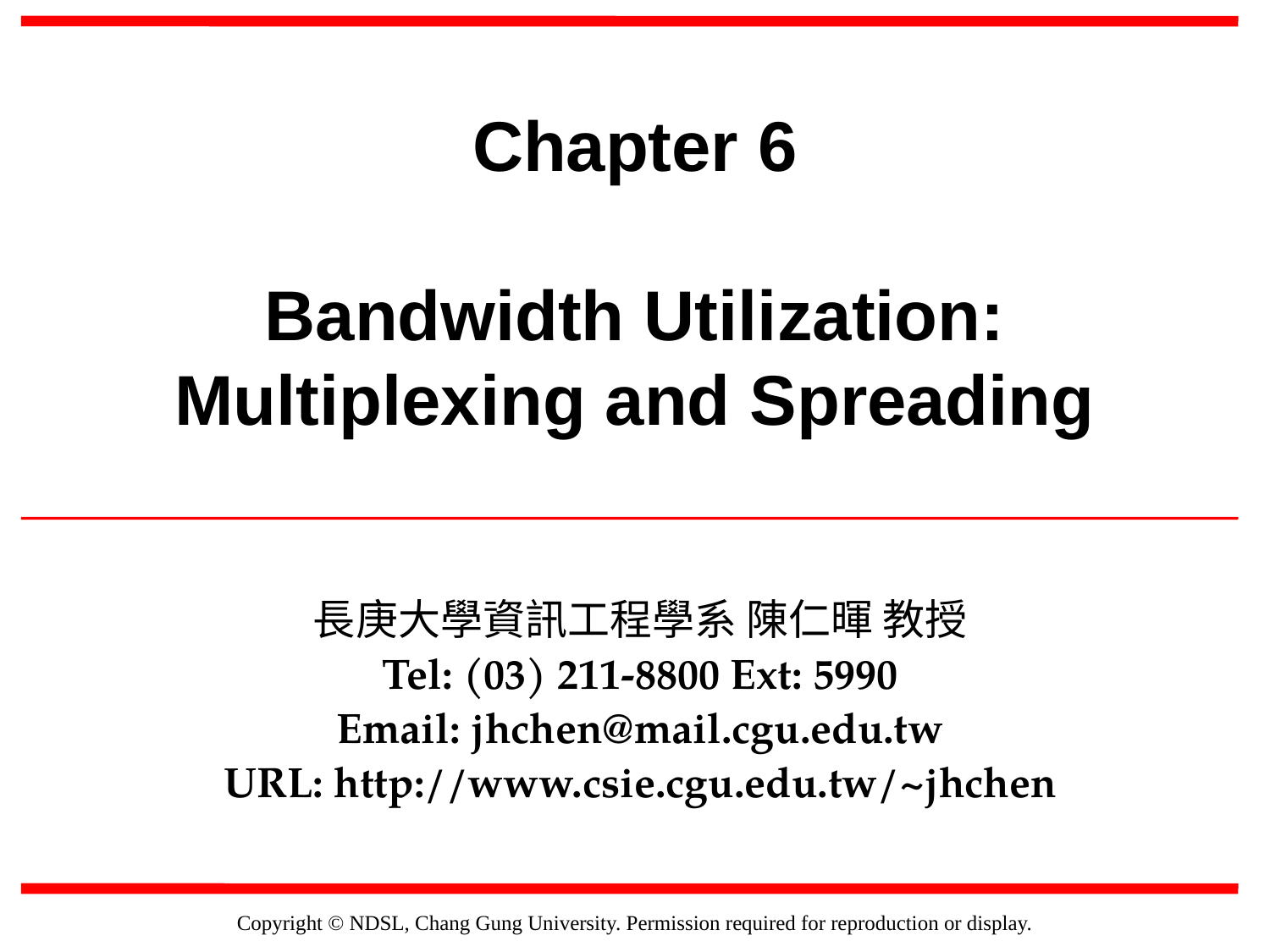

# Chapter 6 Bandwidth Utilization: Multiplexing and Spreading
長庚大學資訊工程學系 陳仁暉 教授
Tel: (03) 211-8800 Ext: 5990
Email: jhchen@mail.cgu.edu.tw
URL: http://www.csie.cgu.edu.tw/~jhchen